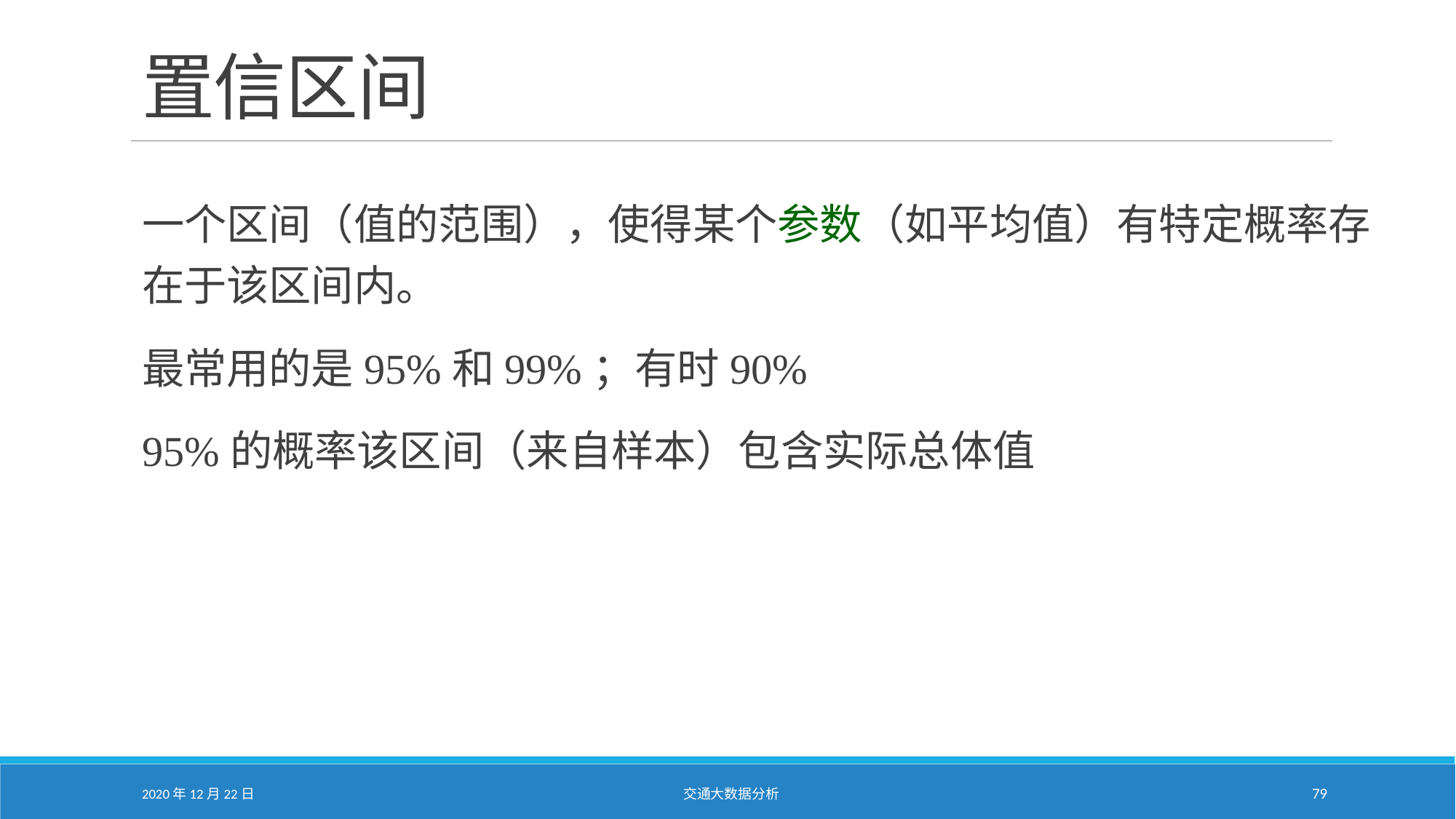

# 置信区间
一个区间（值的范围），使得某个参数（如平均值）有特定概率存在于该区间内。
最常用的是95%和99%；有时90%
95%的概率该区间（来自样本）包含实际总体值
2020年12月22日
交通大数据分析
79